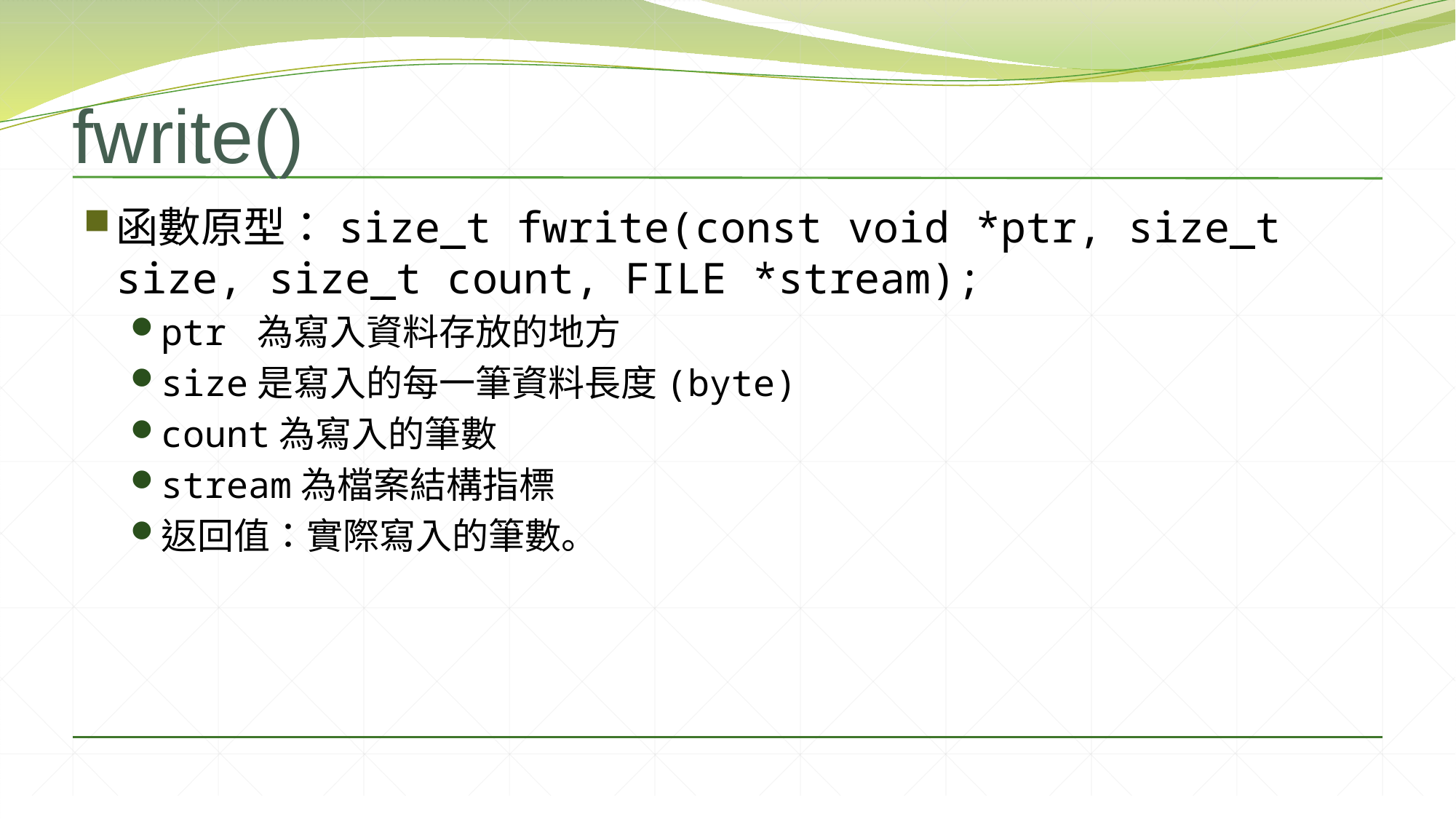

# fwrite()
函數原型：size_t fwrite(const void *ptr, size_t size, size_t count, FILE *stream);
ptr 為寫入資料存放的地方
size是寫入的每一筆資料長度(byte)
count為寫入的筆數
stream為檔案結構指標
返回值：實際寫入的筆數。